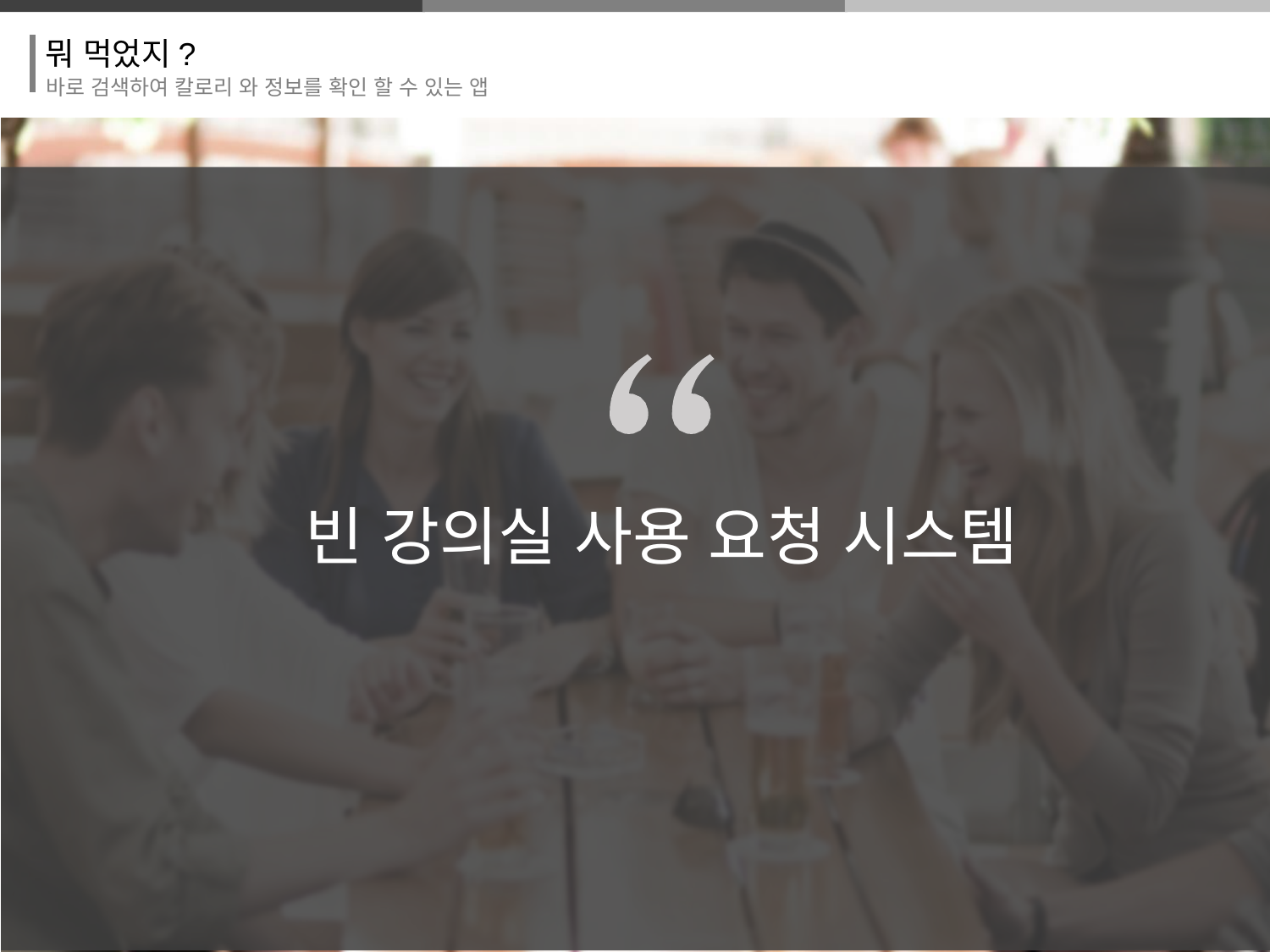

뭐 먹었지?

바로 검색하여 칼로리 와 정보를 확인 할 수 있는 앱

빈 강의실 사용 요청 시스템
3